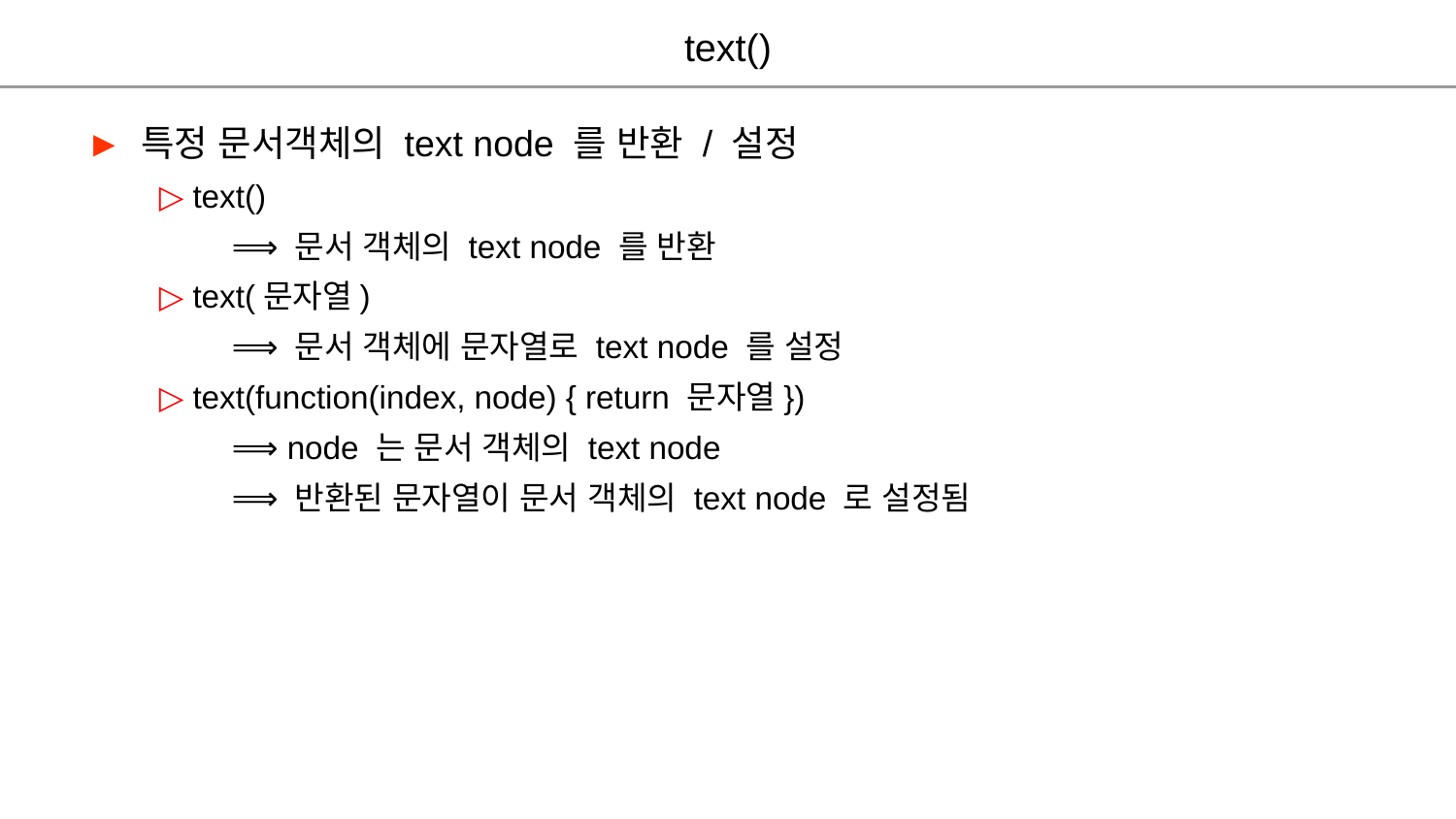

text()
► 특정 문서객체의 text node 를 반환 / 설정
▷ text()
⟹ 문서 객체의 text node 를 반환
▷ text(문자열)
⟹ 문서 객체에 문자열로 text node 를 설정
▷ text(function(index, node) { return 문자열})
⟹ node 는 문서 객체의 text node
⟹ 반환된 문자열이 문서 객체의 text node 로 설정됨